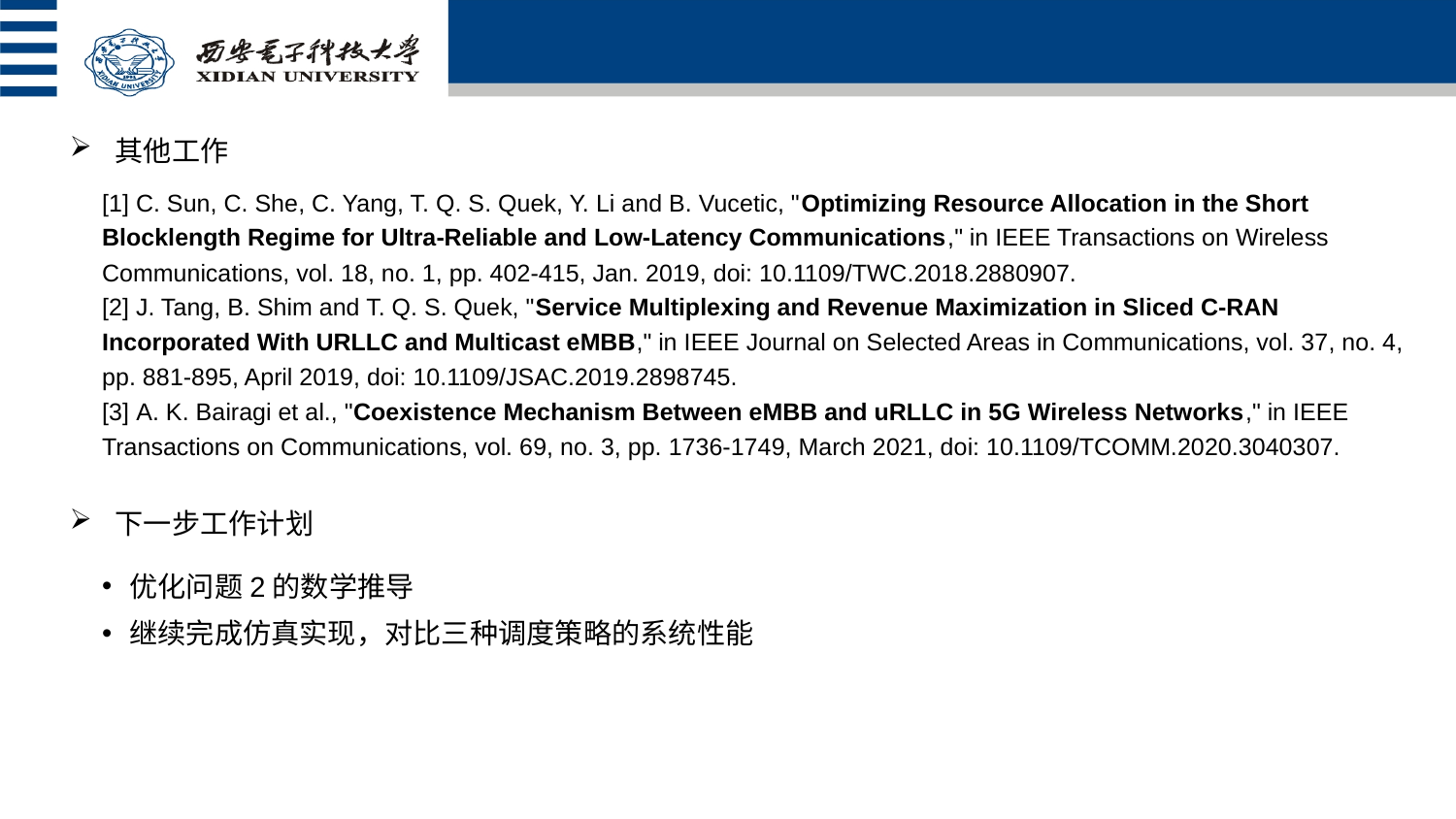

其他工作
[1] C. Sun, C. She, C. Yang, T. Q. S. Quek, Y. Li and B. Vucetic, "Optimizing Resource Allocation in the Short Blocklength Regime for Ultra-Reliable and Low-Latency Communications," in IEEE Transactions on Wireless Communications, vol. 18, no. 1, pp. 402-415, Jan. 2019, doi: 10.1109/TWC.2018.2880907.
[2] J. Tang, B. Shim and T. Q. S. Quek, "Service Multiplexing and Revenue Maximization in Sliced C-RAN Incorporated With URLLC and Multicast eMBB," in IEEE Journal on Selected Areas in Communications, vol. 37, no. 4, pp. 881-895, April 2019, doi: 10.1109/JSAC.2019.2898745.
[3] A. K. Bairagi et al., "Coexistence Mechanism Between eMBB and uRLLC in 5G Wireless Networks," in IEEE Transactions on Communications, vol. 69, no. 3, pp. 1736-1749, March 2021, doi: 10.1109/TCOMM.2020.3040307.
下一步工作计划
优化问题2的数学推导
继续完成仿真实现，对比三种调度策略的系统性能
16